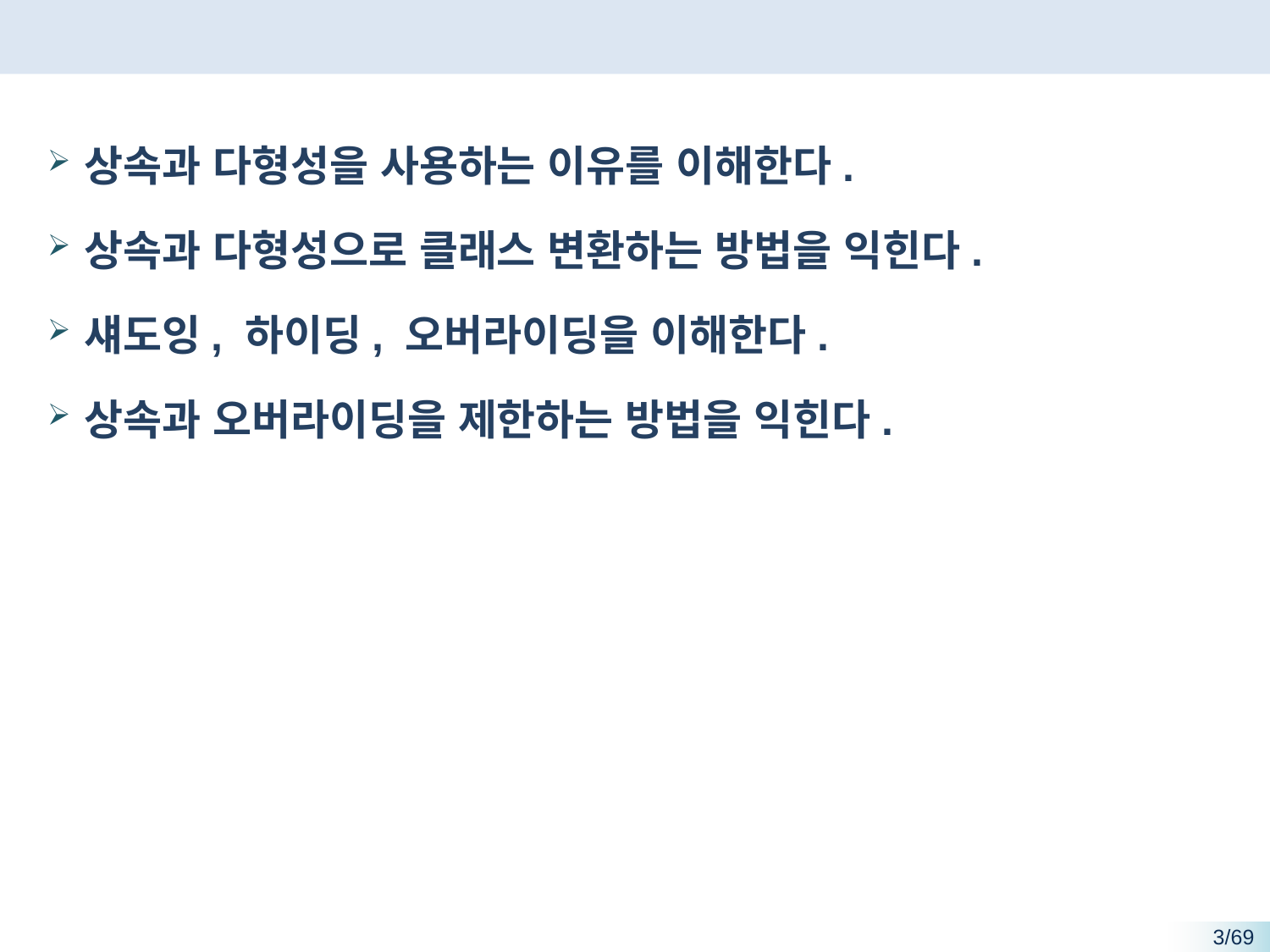

#
상속과 다형성을 사용하는 이유를 이해한다.
상속과 다형성으로 클래스 변환하는 방법을 익힌다.
섀도잉, 하이딩, 오버라이딩을 이해한다.
상속과 오버라이딩을 제한하는 방법을 익힌다.